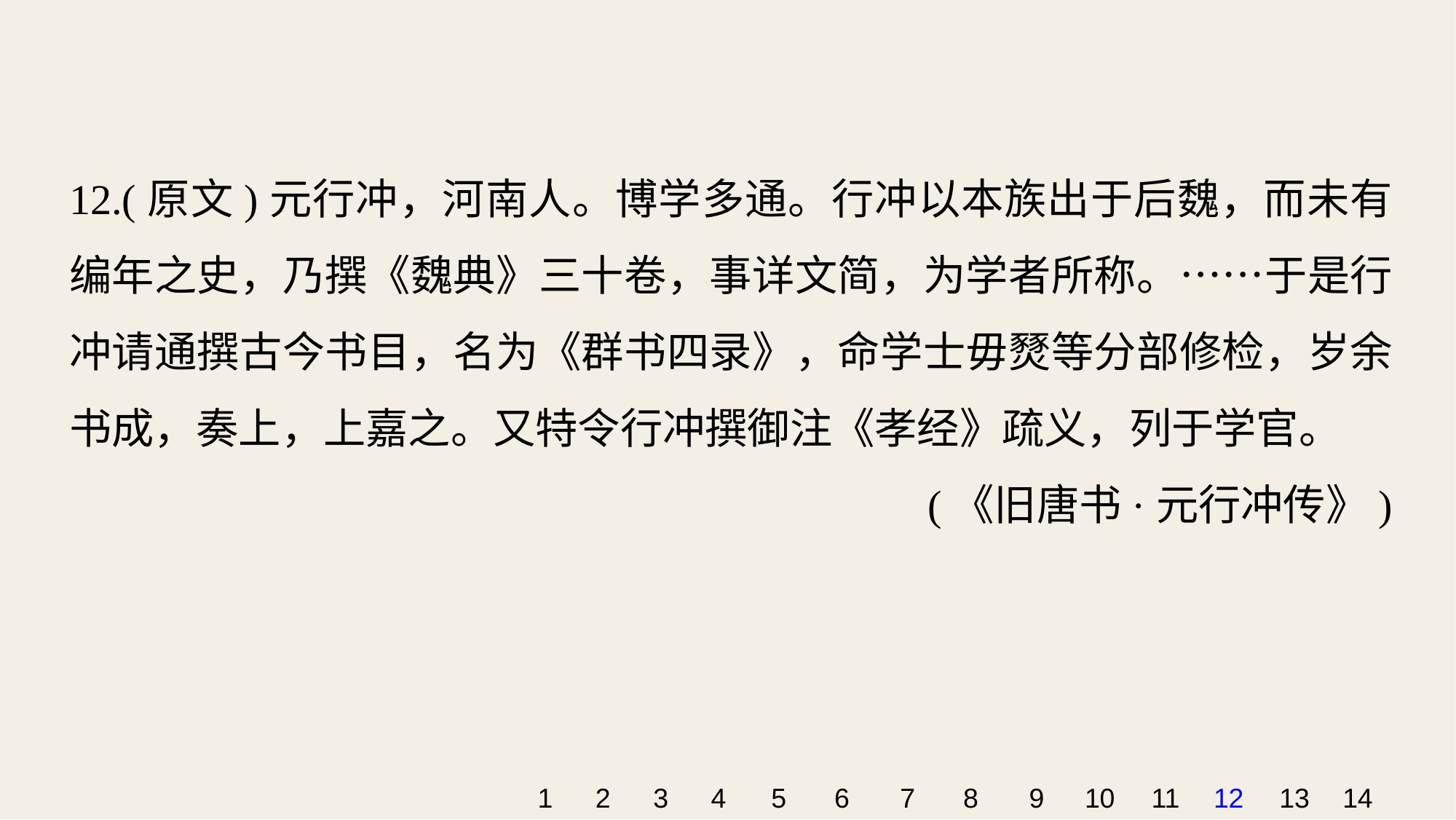

12.(原文)元行冲，河南人。博学多通。行冲以本族出于后魏，而未有编年之史，乃撰《魏典》三十卷，事详文简，为学者所称。……于是行冲请通撰古今书目，名为《群书四录》，命学士毋燹等分部修检，岁余书成，奏上，上嘉之。又特令行冲撰御注《孝经》疏义，列于学官。
(《旧唐书·元行冲传》)
1
2
3
4
5
6
7
8
9
10
11
12
13
14